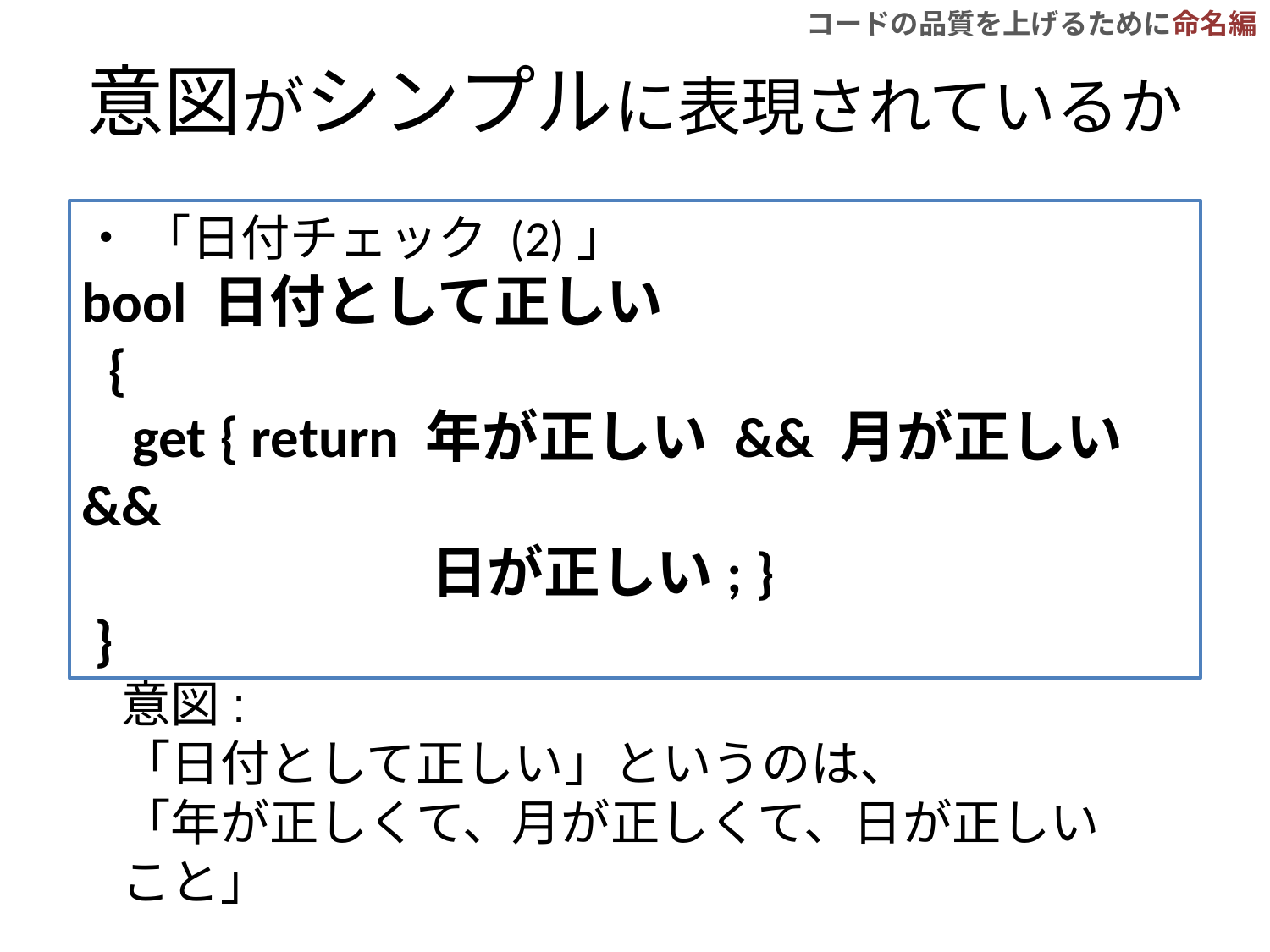

# 意図がシンプルに表現されているか
・ 「日付チェック (2)」
bool 日付として正しい
 {
    get { return 年が正しい && 月が正しい &&
                          日が正しい; }
 }
意図:
「日付として正しい」というのは、
「年が正しくて、月が正しくて、日が正しいこと」